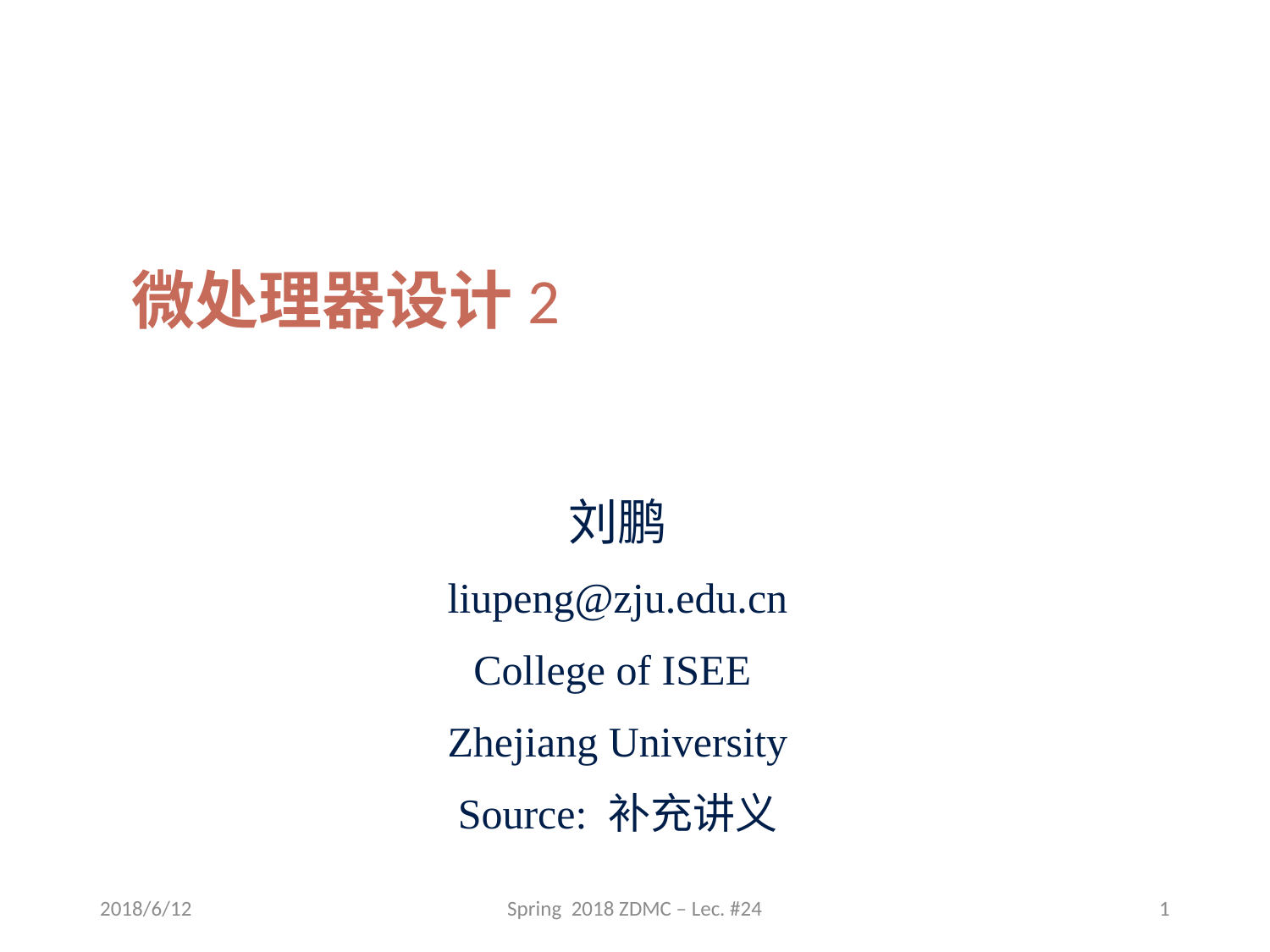

微处理器设计2
刘鹏
liupeng@zju.edu.cn
College of ISEE
Zhejiang University
Source: 补充讲义
2018/6/12
Spring  2018 ZDMC – Lec. #24
1